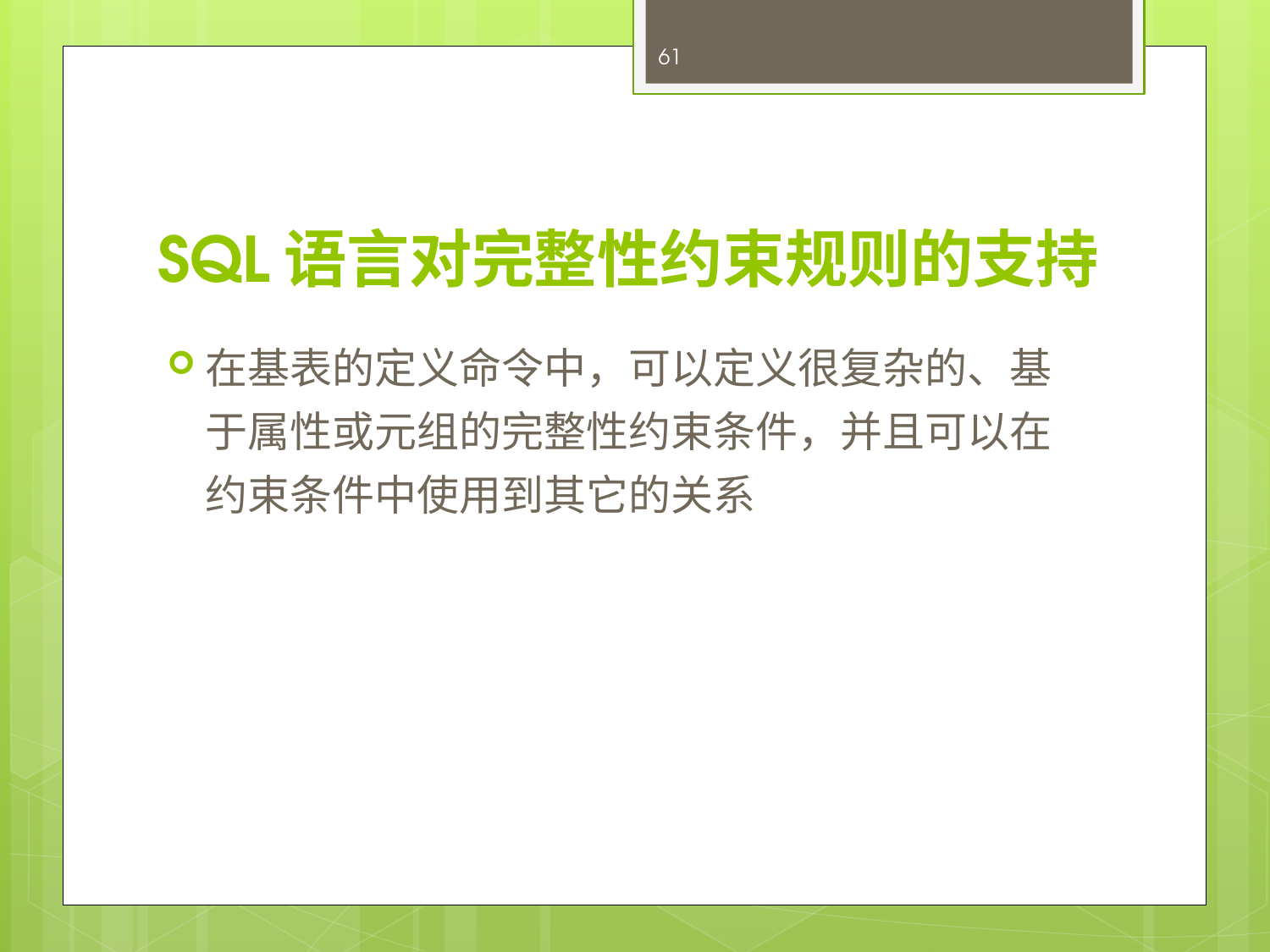

61
# SQL语言对完整性约束规则的支持
在基表的定义命令中，可以定义很复杂的、基于属性或元组的完整性约束条件，并且可以在约束条件中使用到其它的关系